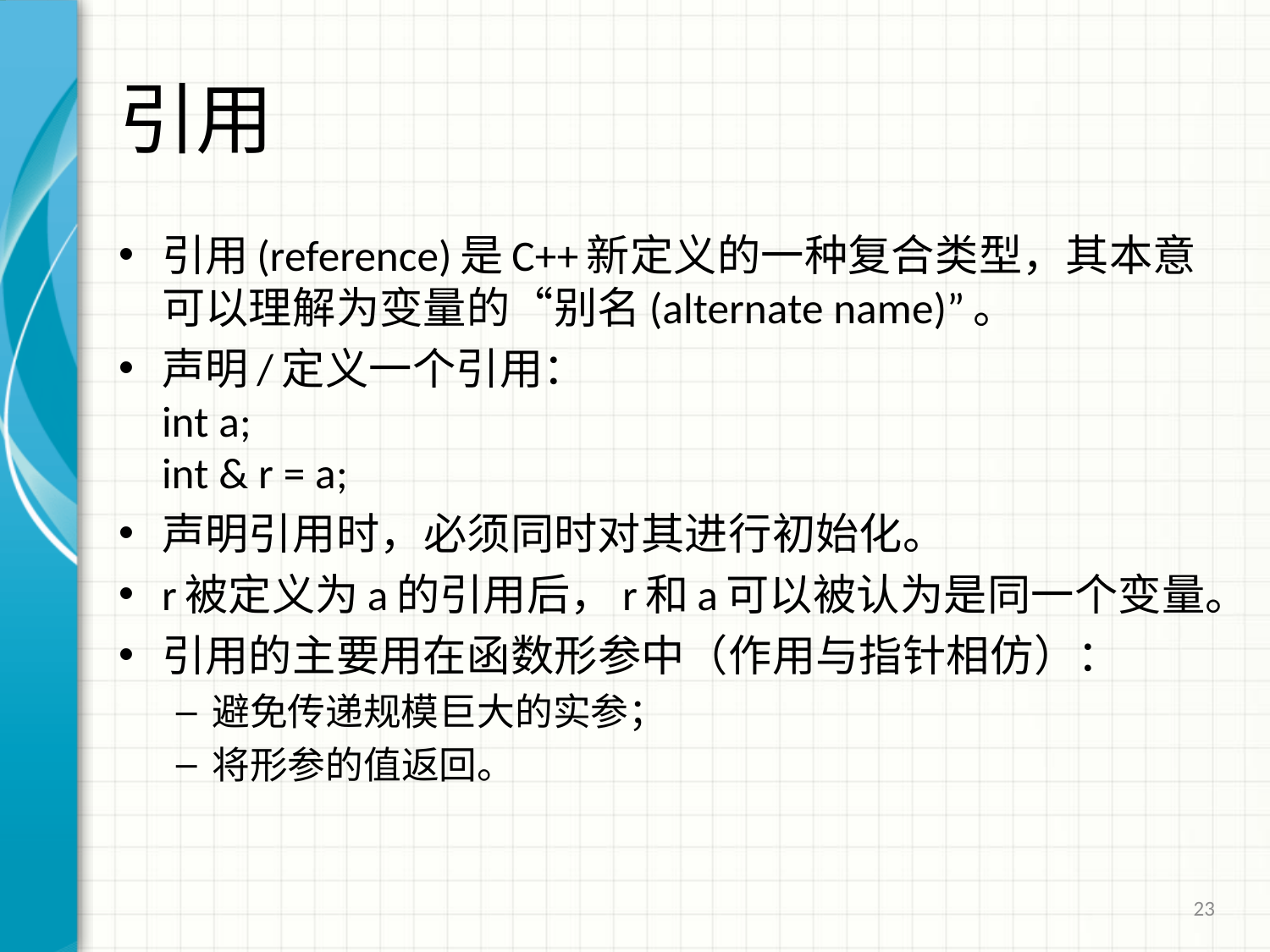

# 引用
引用(reference)是C++新定义的一种复合类型，其本意可以理解为变量的“别名(alternate name)”。
声明/定义一个引用：
int a;
int & r = a;
声明引用时，必须同时对其进行初始化。
r被定义为a的引用后，r和a可以被认为是同一个变量。
引用的主要用在函数形参中（作用与指针相仿）：
避免传递规模巨大的实参；
将形参的值返回。

23